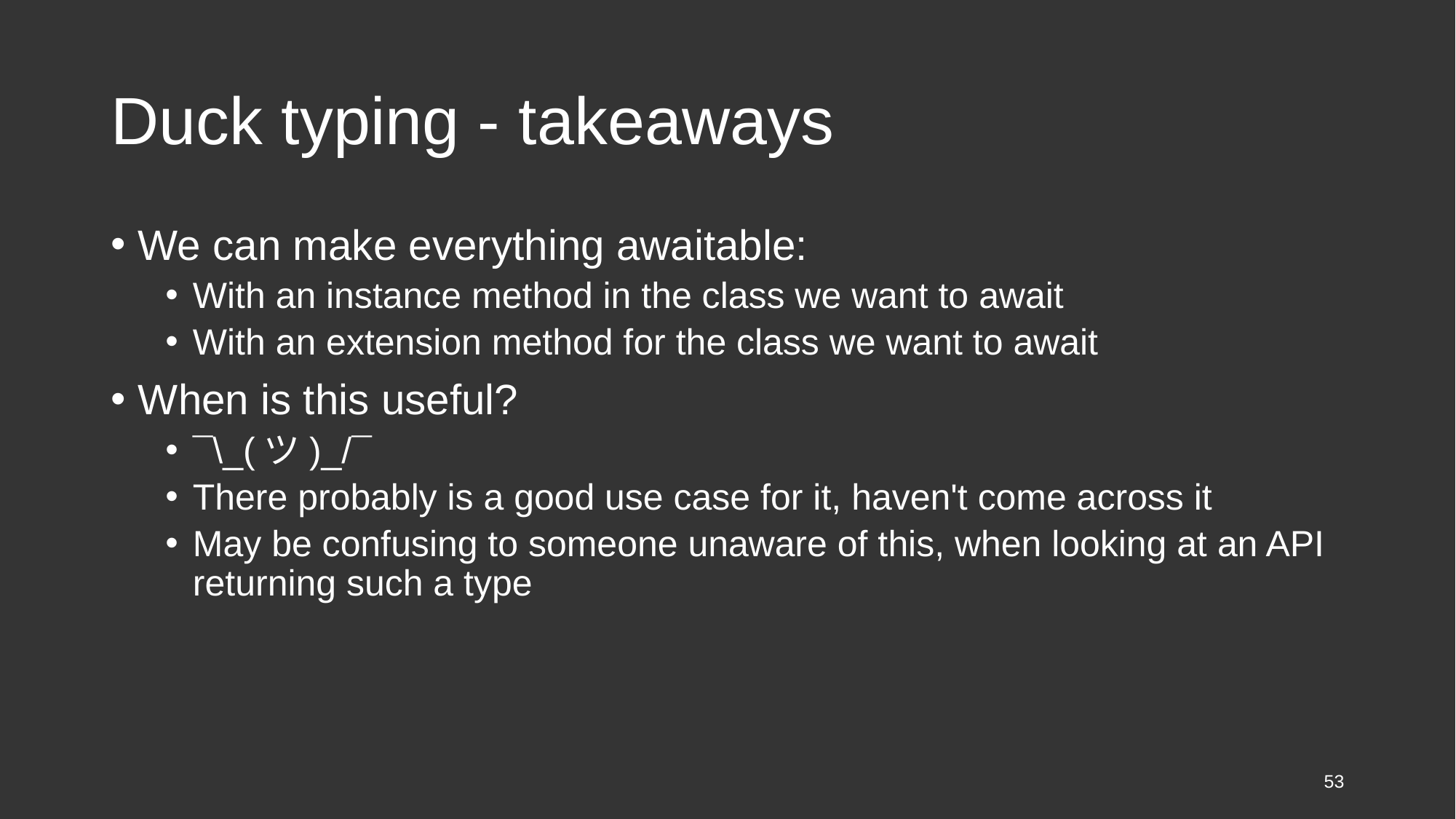

# Duck typing - takeaways
We can make everything awaitable:
With an instance method in the class we want to await
With an extension method for the class we want to await
When is this useful?
¯\_(ツ)_/¯
There probably is a good use case for it, haven't come across it
May be confusing to someone unaware of this, when looking at an API returning such a type
53